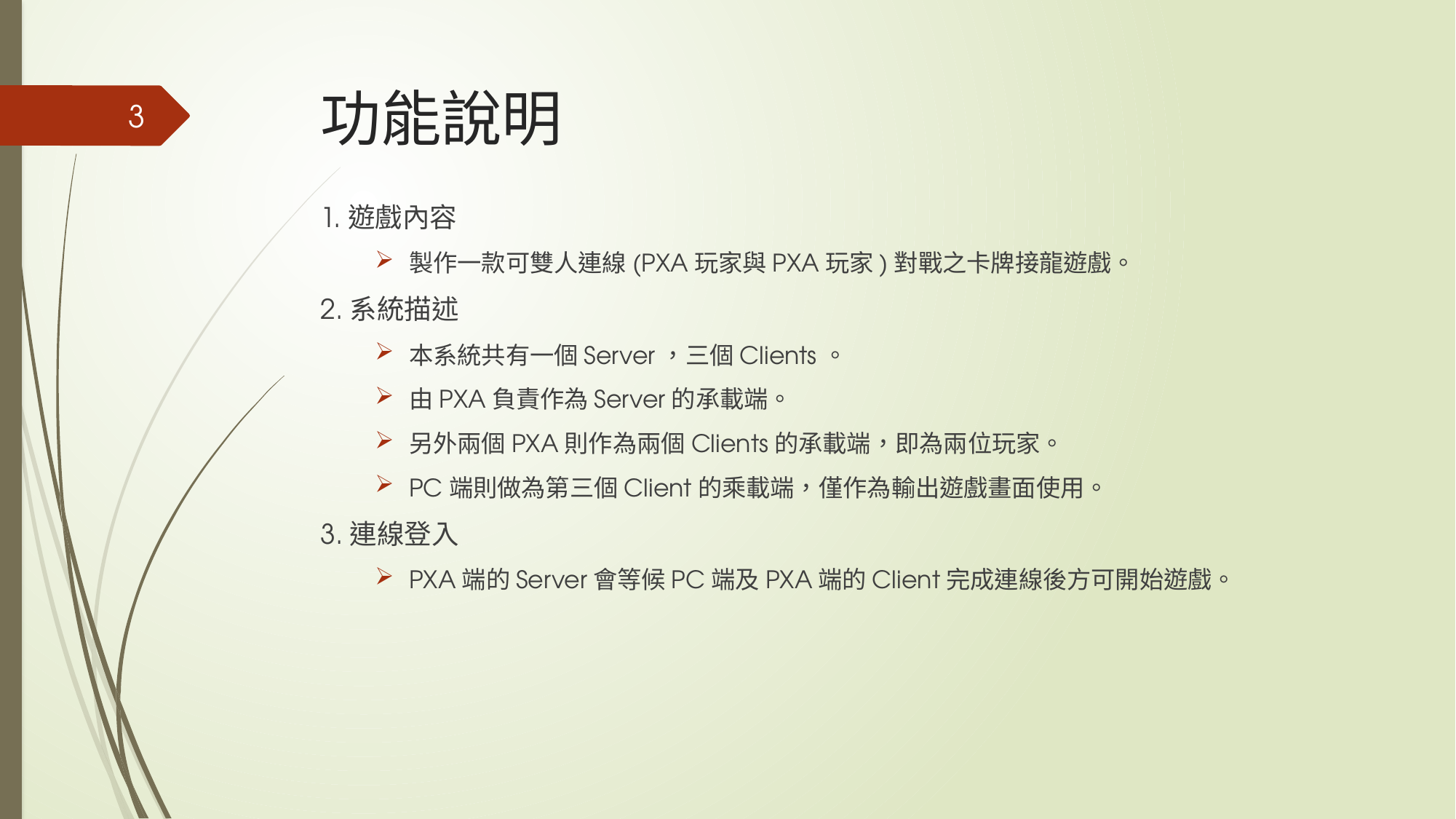

# 功能說明
3
1.遊戲內容
製作一款可雙人連線(PXA玩家與PXA玩家)對戰之卡牌接龍遊戲。
2.系統描述
本系統共有一個Server，三個Clients。
由PXA負責作為Server的承載端。
另外兩個PXA則作為兩個Clients的承載端，即為兩位玩家。
PC端則做為第三個Client的乘載端，僅作為輸出遊戲畫面使用。
3.連線登入
PXA端的Server會等候PC端及PXA端的Client完成連線後方可開始遊戲。